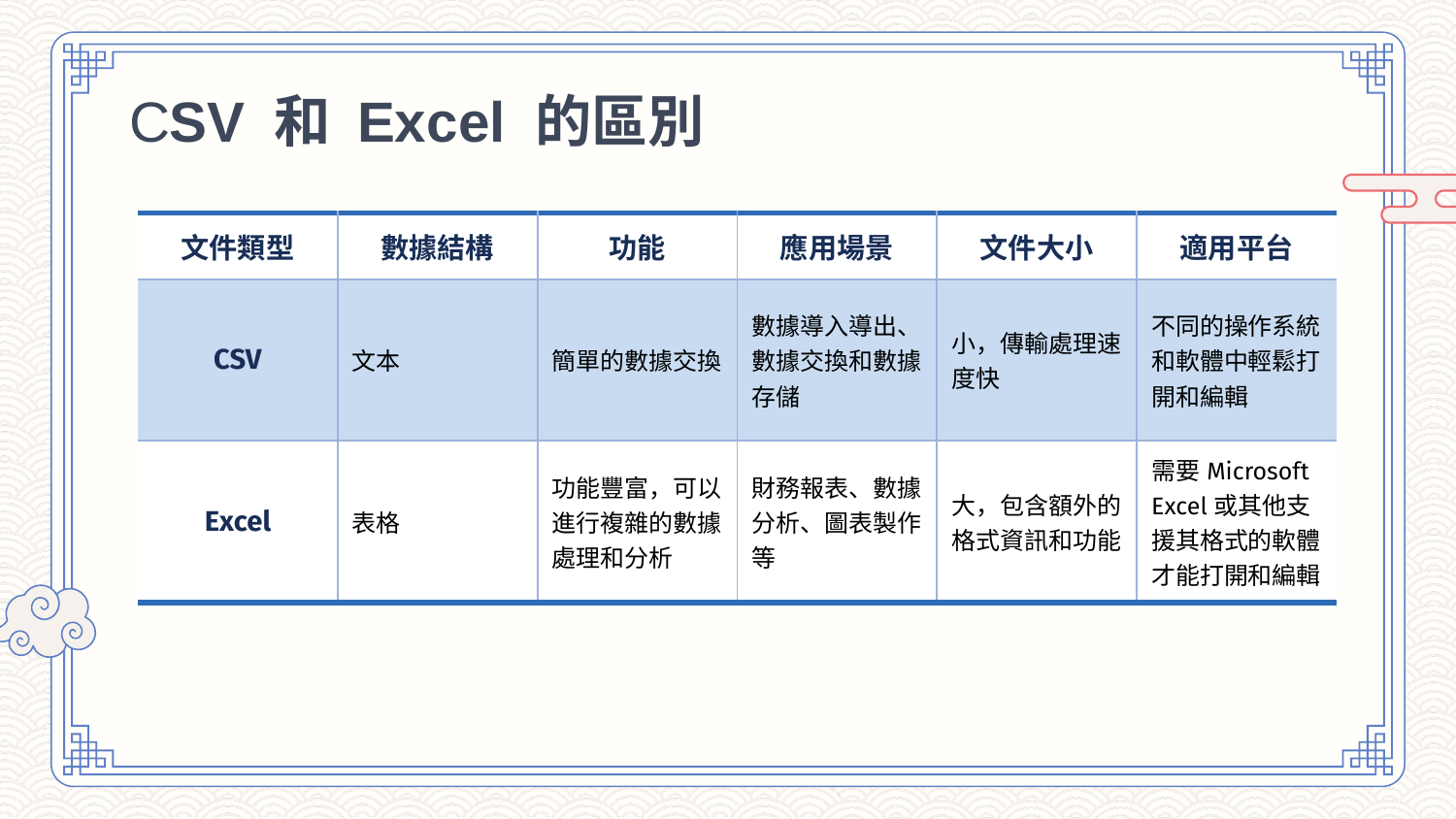

# CSV 和 Excel 的區別
| 文件類型 | 數據結構 | 功能 | 應用場景 | 文件大小 | 適用平台 |
| --- | --- | --- | --- | --- | --- |
| CSV | 文本 | 簡單的數據交換 | 數據導入導出、數據交換和數據存儲 | 小，傳輸處理速度快 | 不同的操作系統和軟體中輕鬆打開和編輯 |
| Excel | 表格 | 功能豐富，可以進行複雜的數據處理和分析 | 財務報表、數據分析、圖表製作等 | 大，包含額外的格式資訊和功能 | 需要Microsoft Excel或其他支援其格式的軟體才能打開和編輯 |